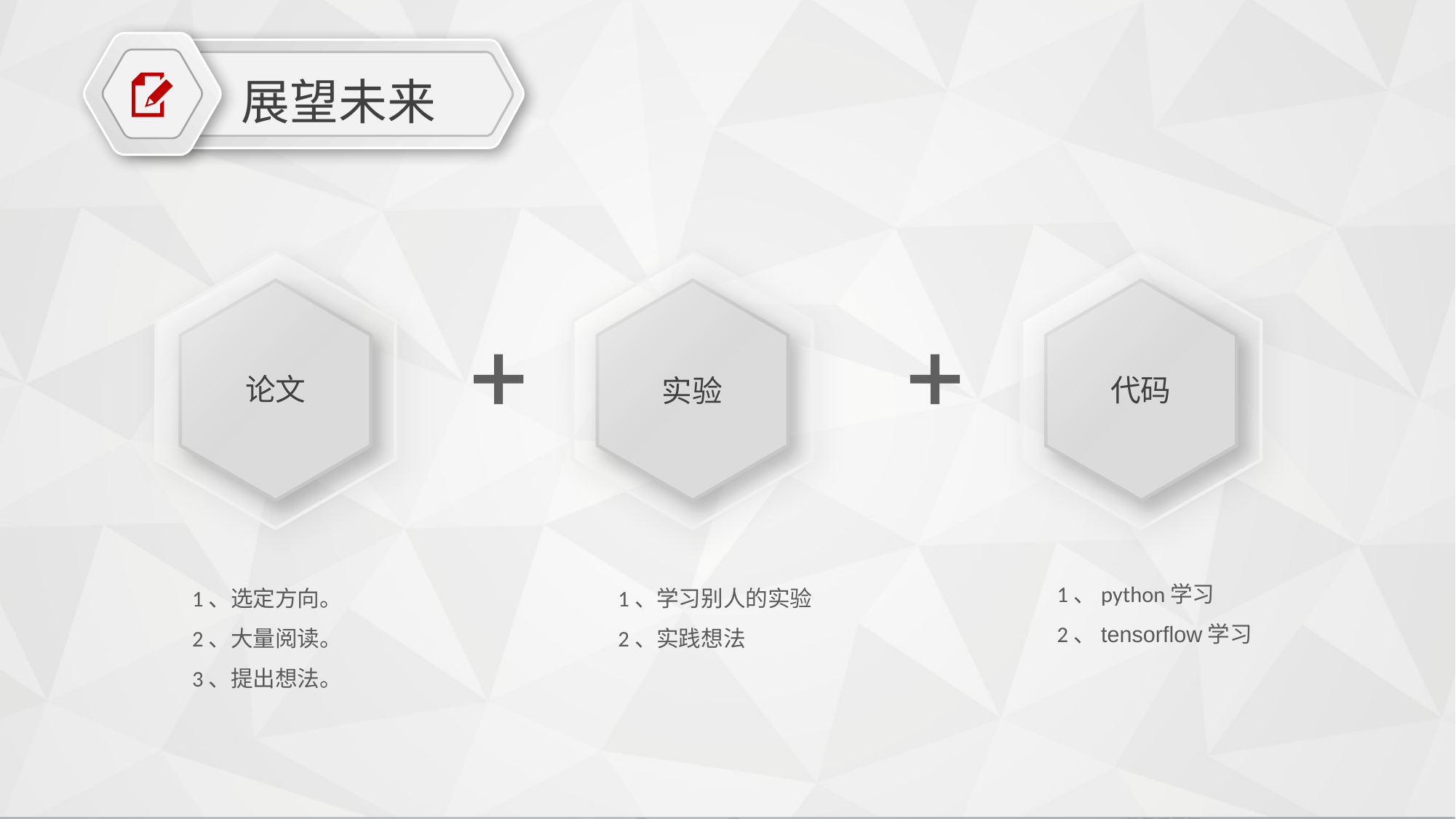

展望未来

论文

实验

代码

1、python学习
2、tensorflow学习

1、学习别人的实验
2、实践想法
1、选定方向。
2、大量阅读。
3、提出想法。